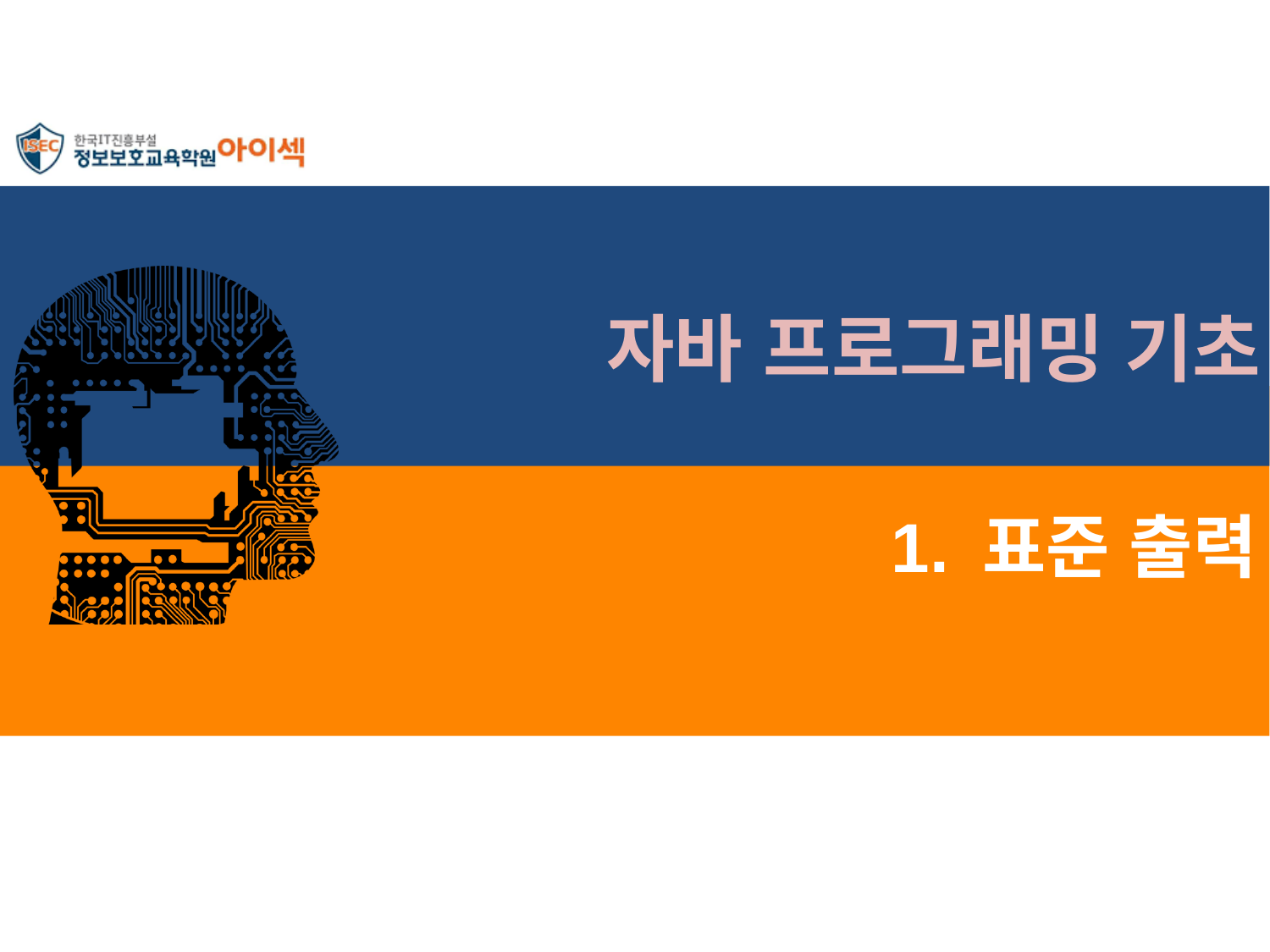

자바 프로그래밍 기초
# 1. 표준 출력